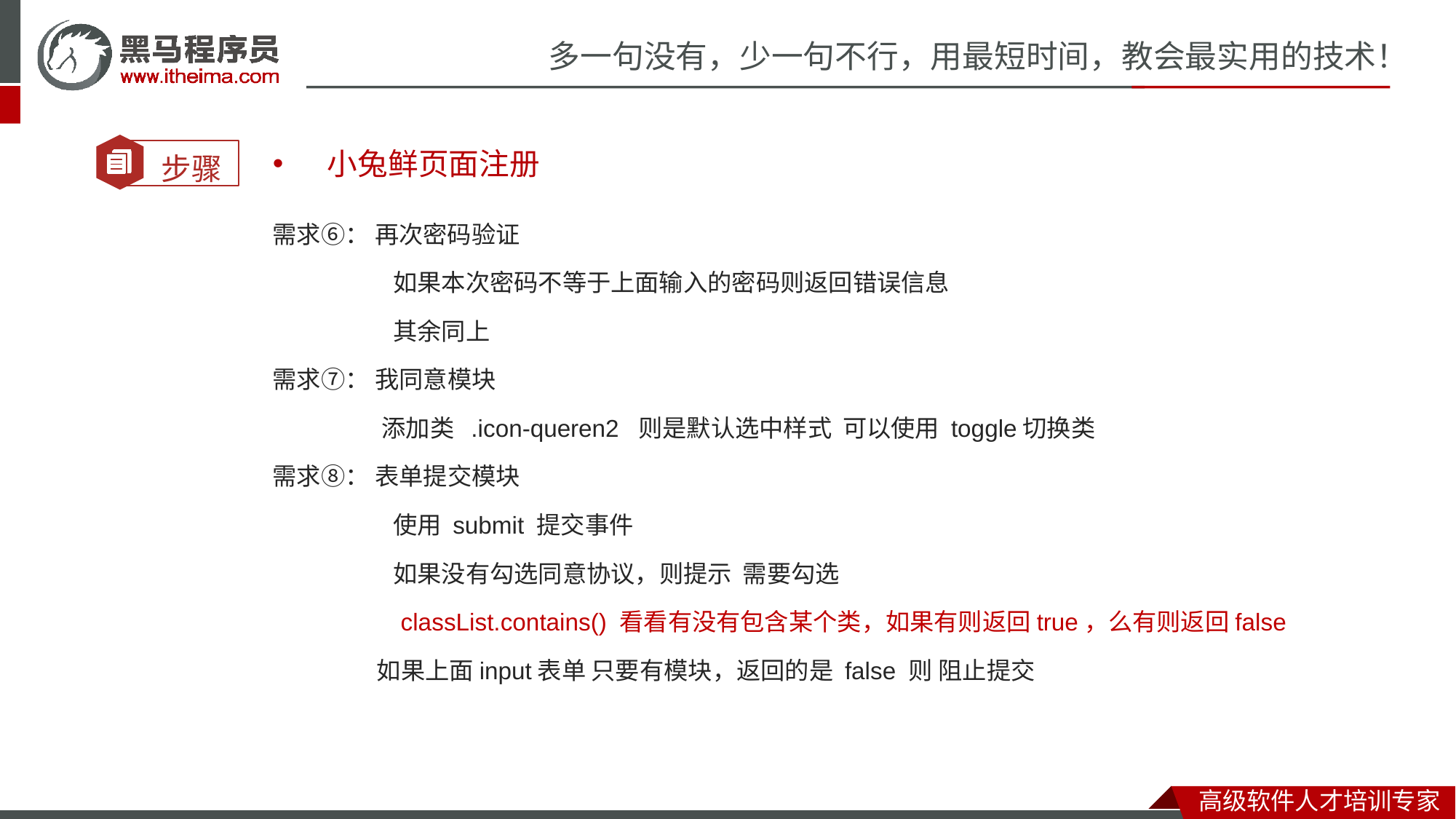

小兔鲜页面注册
需求⑥： 再次密码验证
 	 如果本次密码不等于上面输入的密码则返回错误信息
	 其余同上
需求⑦： 我同意模块
 	添加类  .icon-queren2  则是默认选中样式  可以使用 toggle切换类
需求⑧： 表单提交模块
 	 使用 submit 提交事件
	 如果没有勾选同意协议，则提示  需要勾选
                   classList.contains() 看看有没有包含某个类，如果有则返回true，么有则返回false
                  如果上面input表单 只要有模块，返回的是 false 则 阻止提交